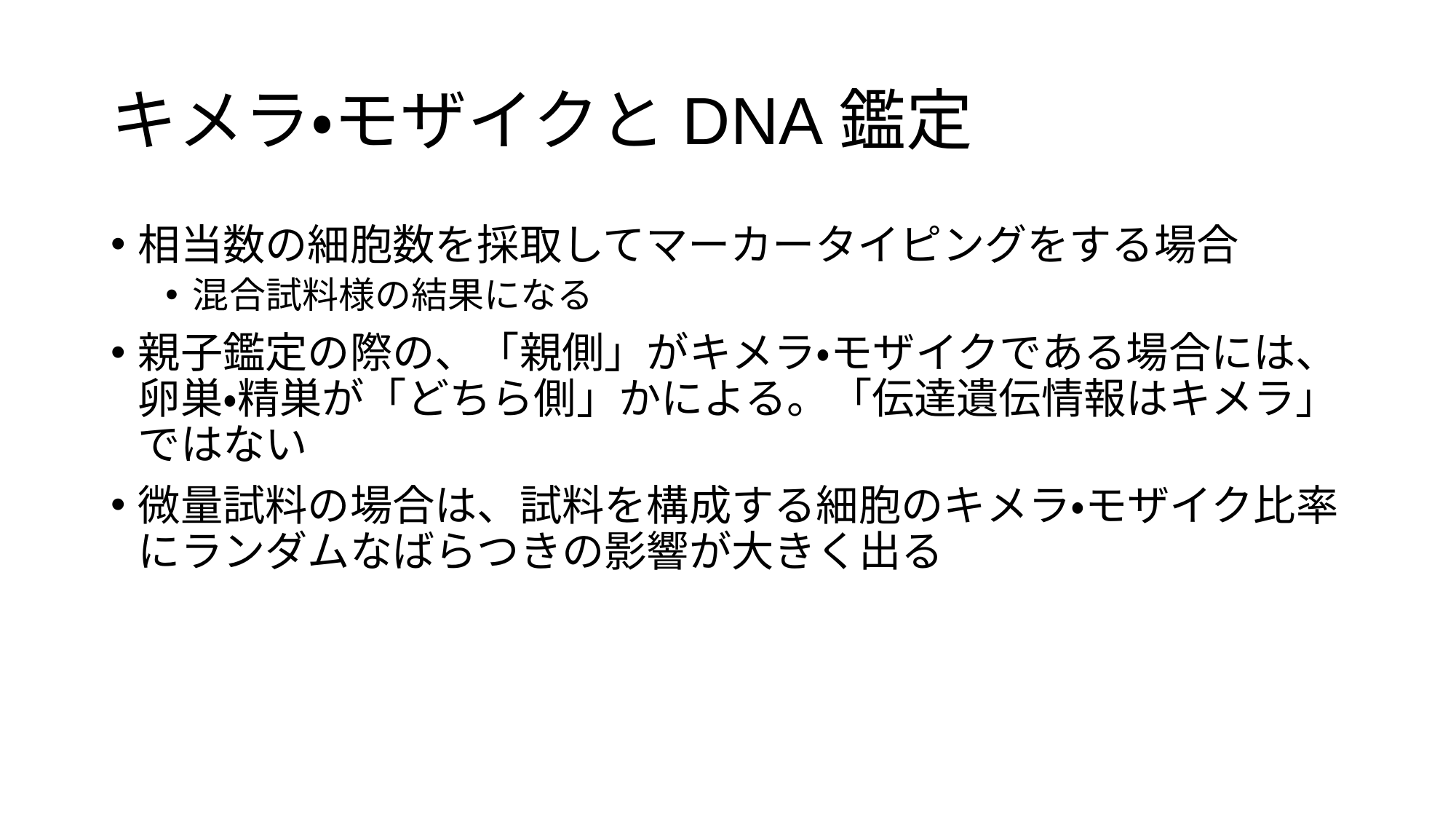

# キメラ・モザイクとDNA鑑定
相当数の細胞数を採取してマーカータイピングをする場合
混合試料様の結果になる
親子鑑定の際の、「親側」がキメラ・モザイクである場合には、卵巣・精巣が「どちら側」かによる。「伝達遺伝情報はキメラ」ではない
微量試料の場合は、試料を構成する細胞のキメラ・モザイク比率にランダムなばらつきの影響が大きく出る